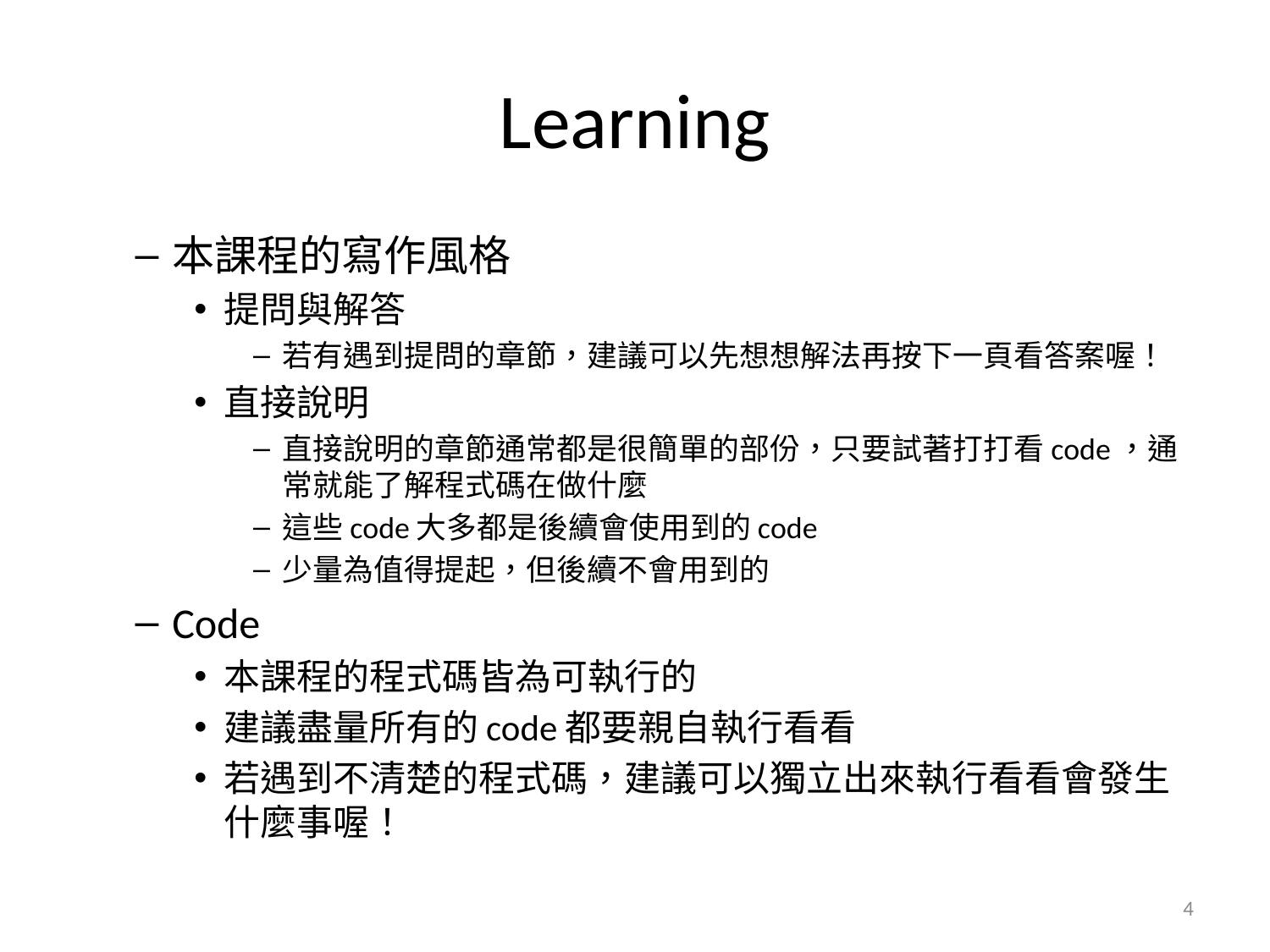

# Learning
本課程的寫作風格
提問與解答
若有遇到提問的章節，建議可以先想想解法再按下一頁看答案喔！
直接說明
直接說明的章節通常都是很簡單的部份，只要試著打打看code，通常就能了解程式碼在做什麼
這些code大多都是後續會使用到的code
少量為值得提起，但後續不會用到的
Code
本課程的程式碼皆為可執行的
建議盡量所有的code都要親自執行看看
若遇到不清楚的程式碼，建議可以獨立出來執行看看會發生什麼事喔！
4